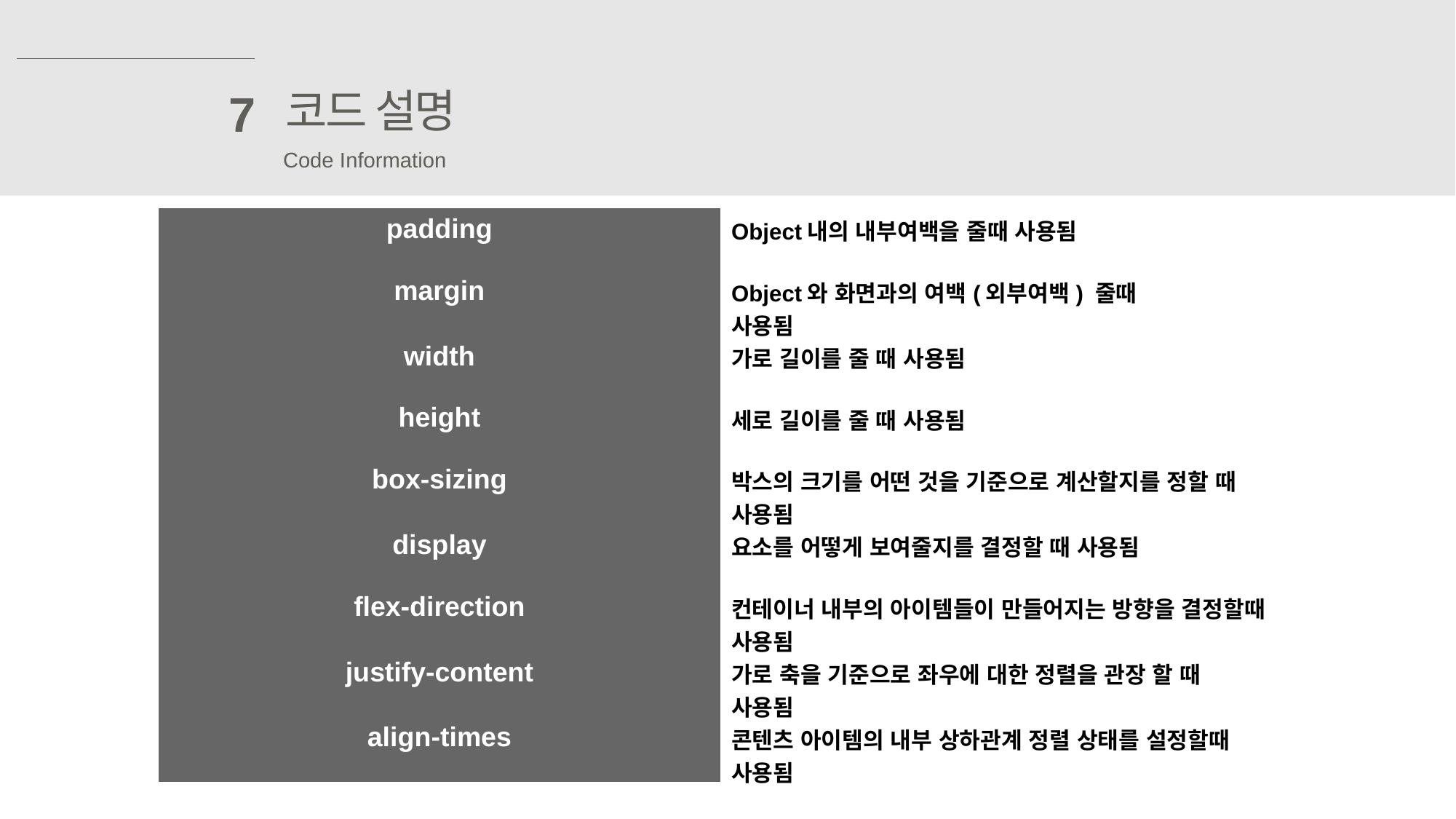

코드 설명
7
Code Information
| padding | Object내의 내부여백을 줄때 사용됨 |
| --- | --- |
| margin | Object와 화면과의 여백(외부여백) 줄때 사용됨 |
| width | 가로 길이를 줄 때 사용됨 |
| height | 세로 길이를 줄 때 사용됨 |
| box-sizing | 박스의 크기를 어떤 것을 기준으로 계산할지를 정할 때 사용됨 |
| display | 요소를 어떻게 보여줄지를 결정할 때 사용됨 |
| flex-direction | 컨테이너 내부의 아이템들이 만들어지는 방향을 결정할때 사용됨 |
| justify-content | 가로 축을 기준으로 좌우에 대한 정렬을 관장 할 때 사용됨 |
| align-times | 콘텐츠 아이템의 내부 상하관계 정렬 상태를 설정할때 사용됨 |